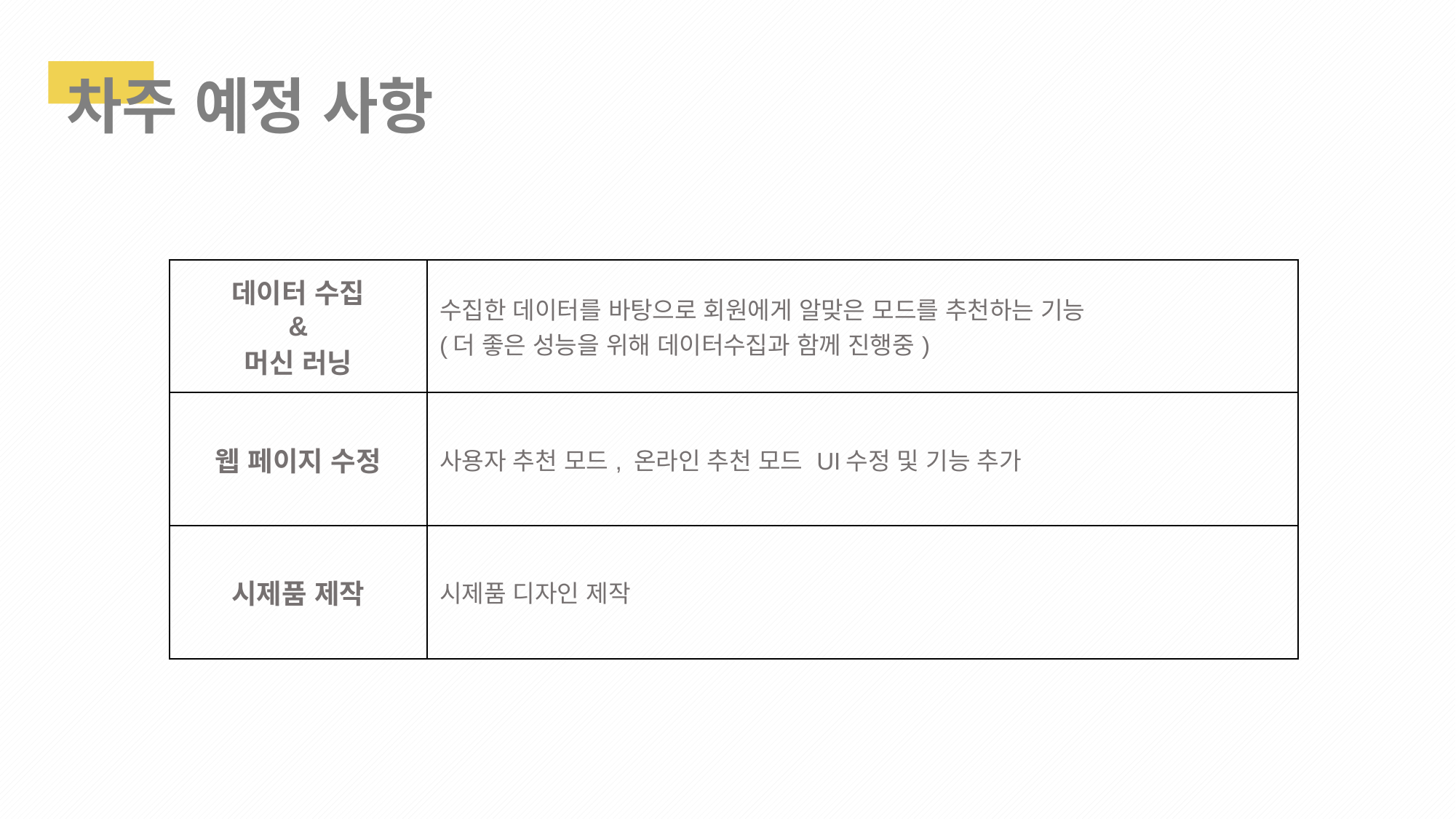

차주 예정 사항
| 데이터 수집 & 머신 러닝 | 수집한 데이터를 바탕으로 회원에게 알맞은 모드를 추천하는 기능 (더 좋은 성능을 위해 데이터수집과 함께 진행중) |
| --- | --- |
| 웹 페이지 수정 | 사용자 추천 모드, 온라인 추천 모드 UI수정 및 기능 추가 |
| 시제품 제작 | 시제품 디자인 제작 |